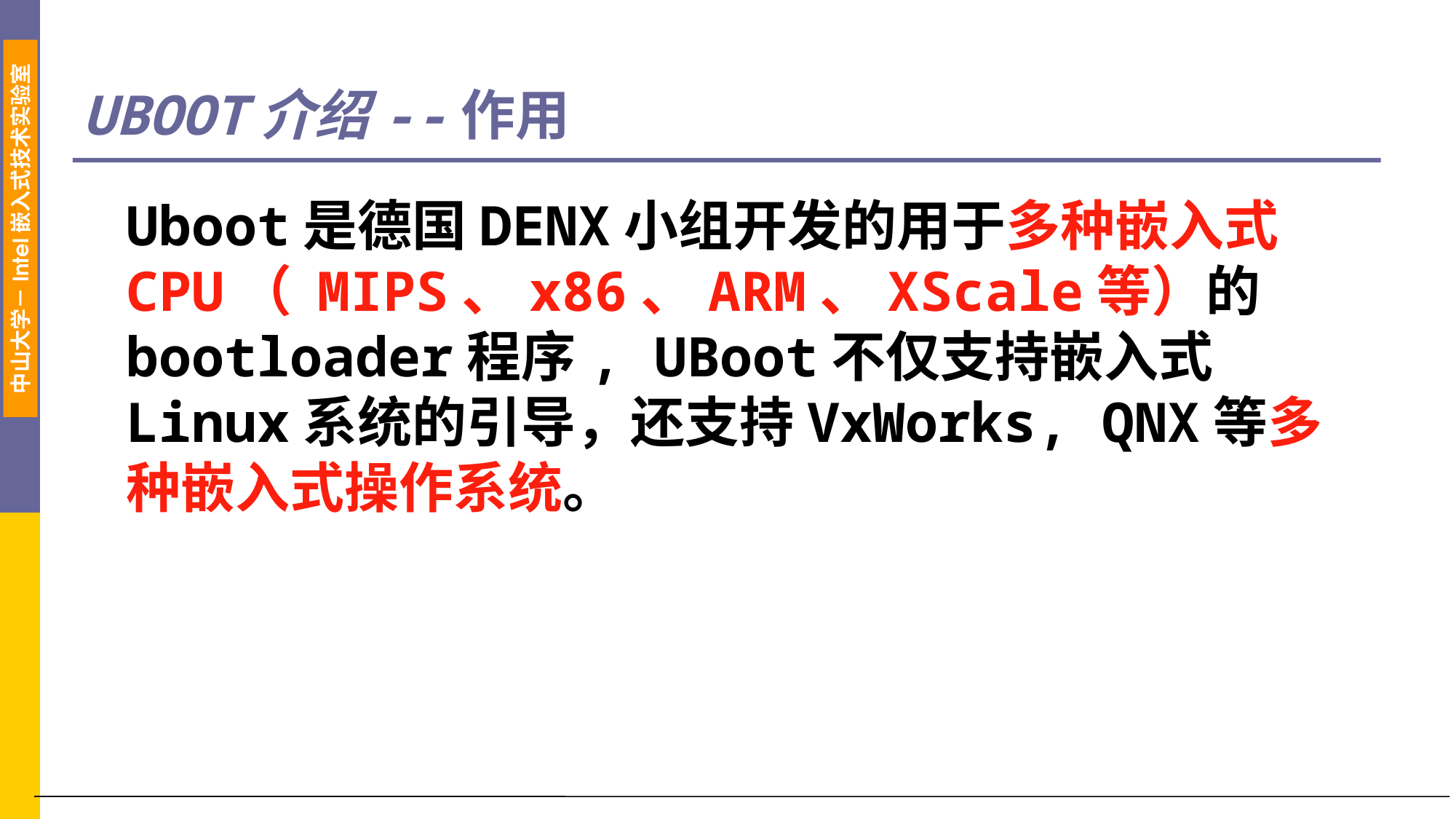

# UBOOT介绍--作用
	Uboot是德国DENX小组开发的用于多种嵌入式CPU（ MIPS、x86、ARM、XScale等）的bootloader程序, UBoot不仅支持嵌入式Linux系统的引导，还支持VxWorks, QNX等多种嵌入式操作系统。